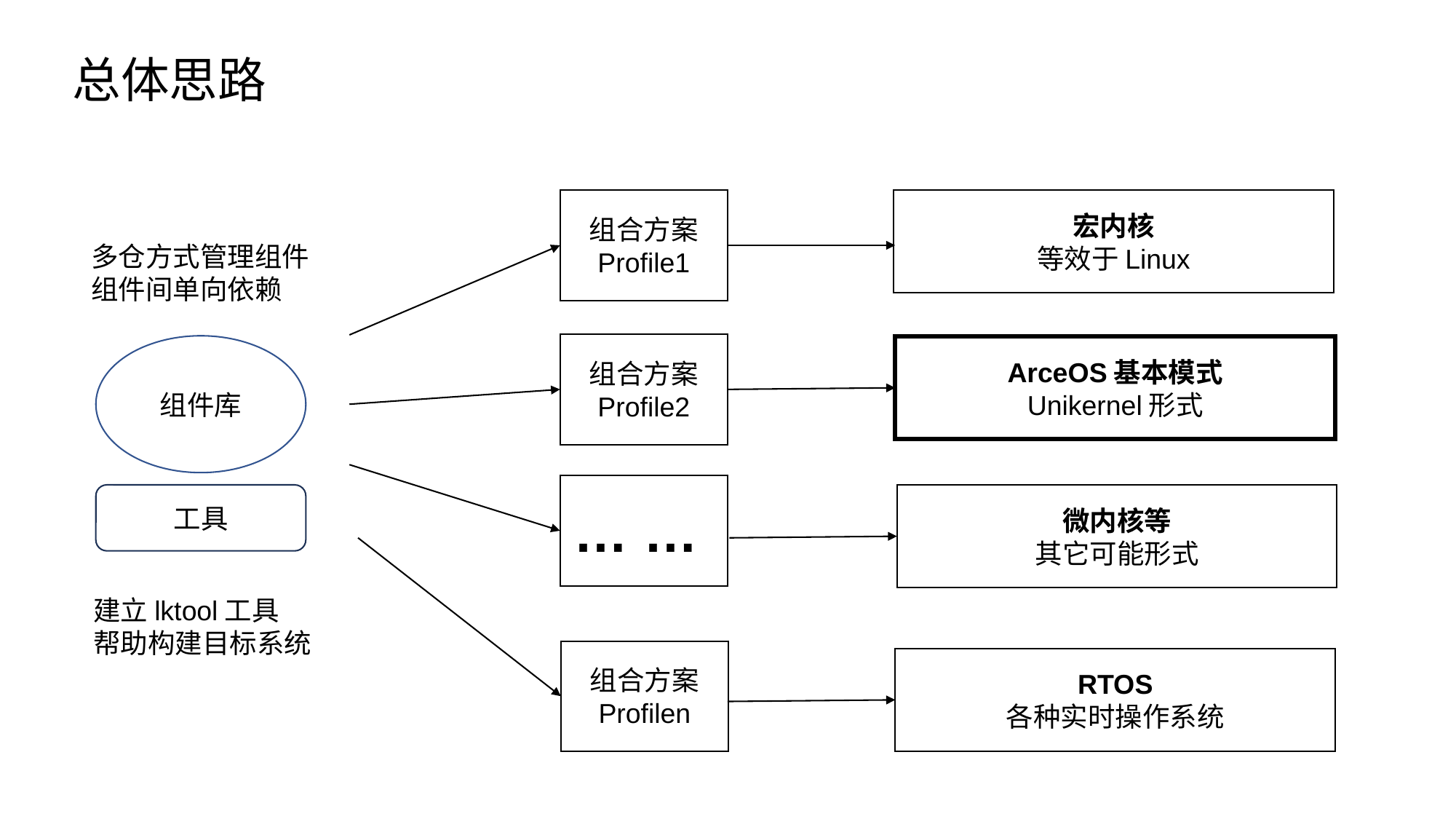

总体思路
组合方案
Profile1
宏内核
等效于Linux
多仓方式管理组件
组件间单向依赖
组合方案
Profile2
组件库
ArceOS基本模式
Unikernel形式
… …
工具
微内核等
其它可能形式
建立lktool工具
帮助构建目标系统
组合方案
Profilen
RTOS
各种实时操作系统